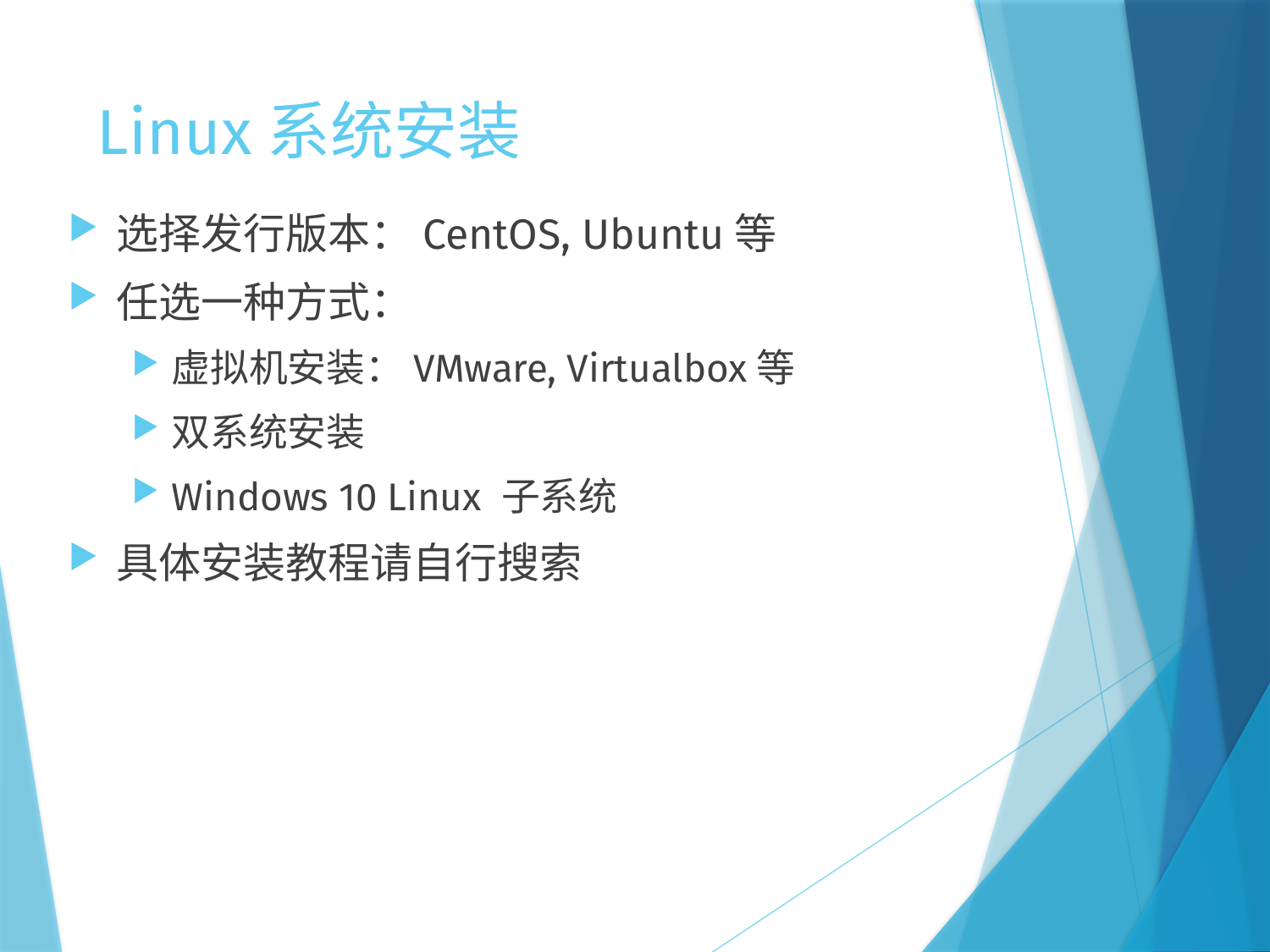

# Linux系统安装
选择发行版本：CentOS, Ubuntu等
任选一种方式：
虚拟机安装：VMware, Virtualbox等
双系统安装
Windows 10 Linux 子系统
具体安装教程请自行搜索